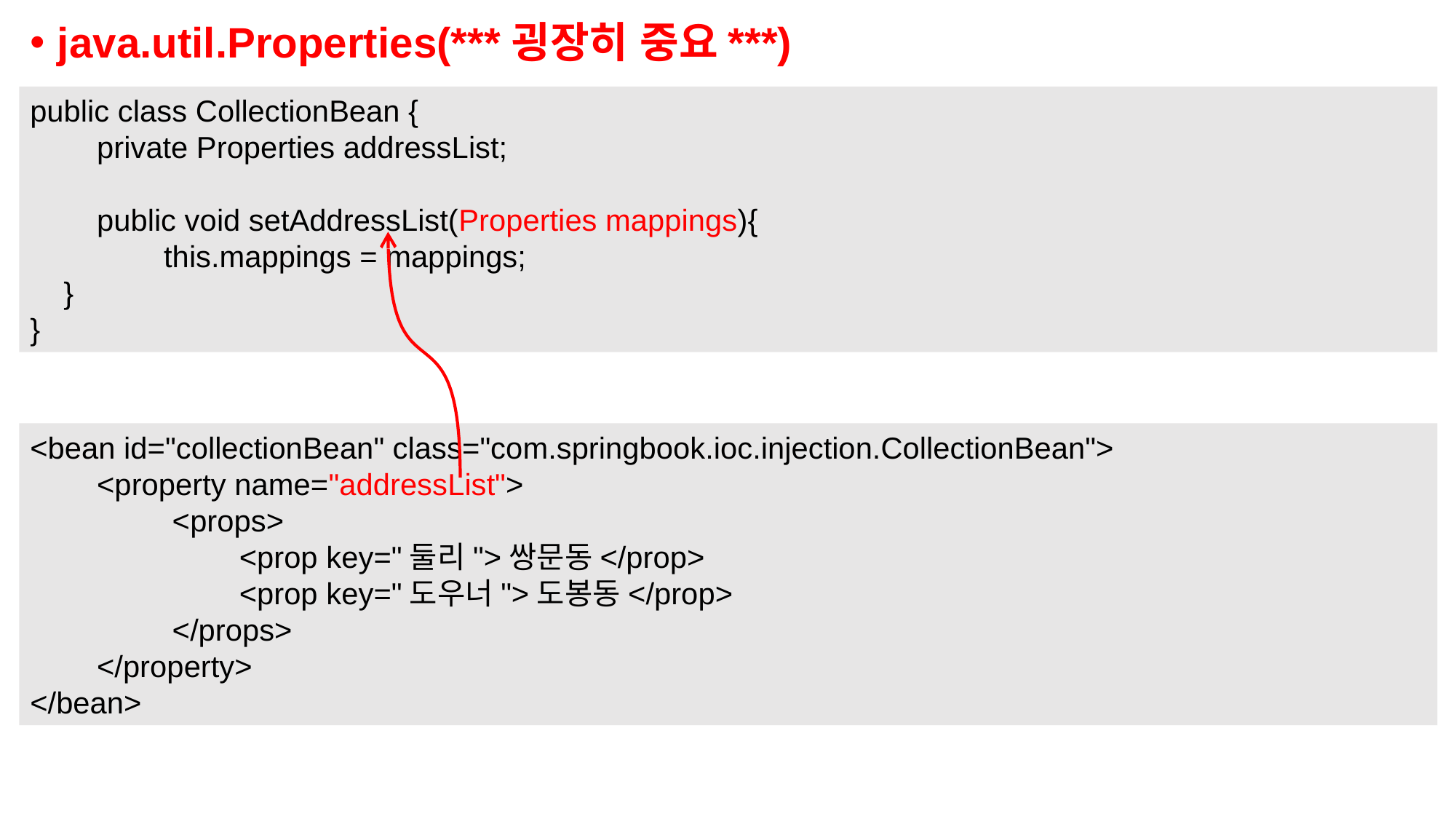

java.util.Properties(***굉장히 중요***)
public class CollectionBean {
        private Properties addressList;

        public void setAddressList(Properties mappings){
                this.mappings = mappings;
    }
}
<bean id="collectionBean" class="com.springbook.ioc.injection.CollectionBean">
        <property name="addressList">
                 <props>
                         <prop key="둘리">쌍문동</prop>
                         <prop key="도우너">도봉동</prop>
                 </props>
        </property>
</bean>